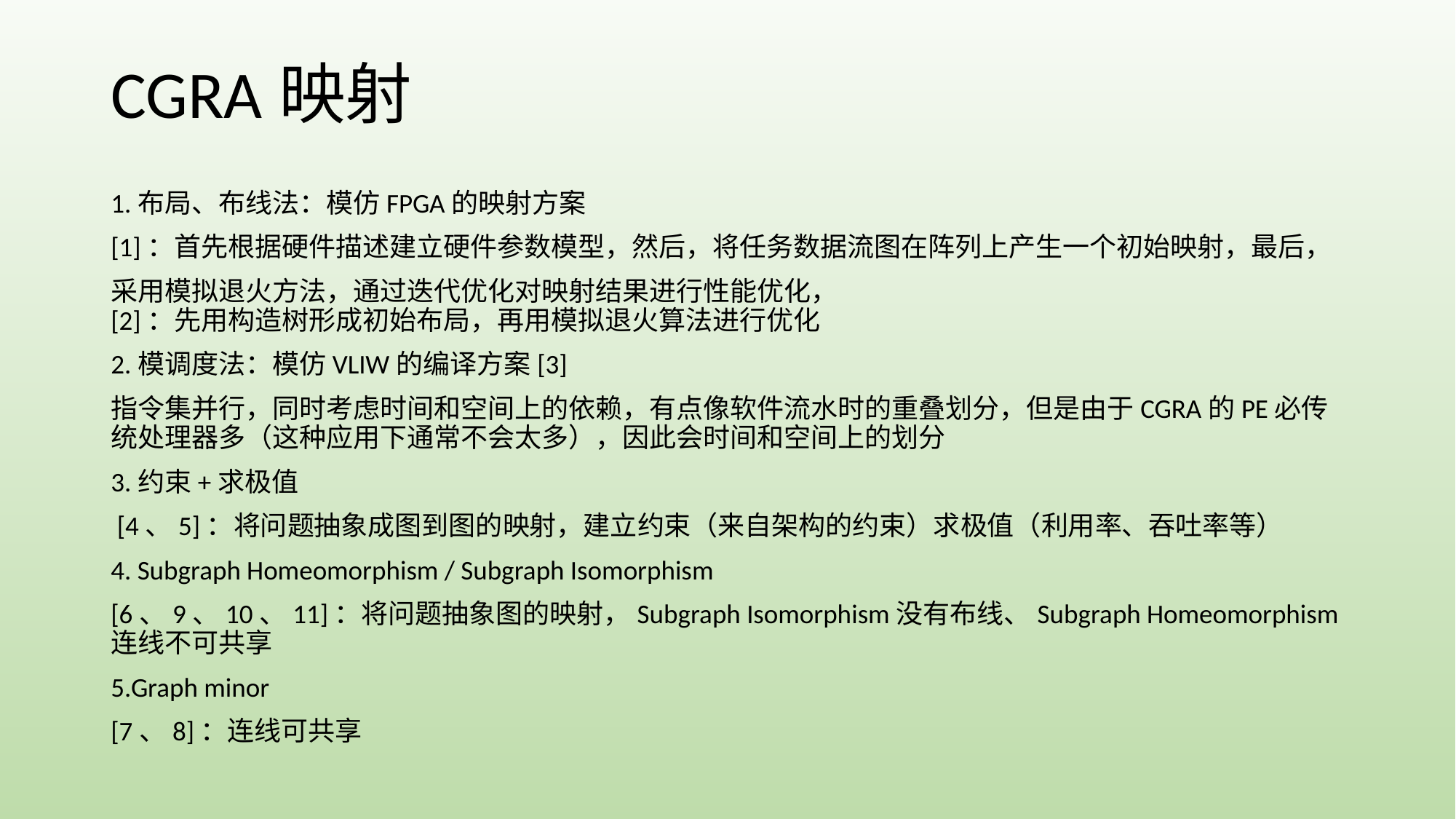

# CGRA映射
1.布局、布线法：模仿FPGA的映射方案
[1]：首先根据硬件描述建立硬件参数模型，然后，将任务数据流图在阵列上产生一个初始映射，最后，
采用模拟退火方法，通过迭代优化对映射结果进行性能优化，
[2]：先用构造树形成初始布局，再用模拟退火算法进行优化
2.模调度法：模仿VLIW的编译方案[3]
指令集并行，同时考虑时间和空间上的依赖，有点像软件流水时的重叠划分，但是由于CGRA的PE必传统处理器多（这种应用下通常不会太多），因此会时间和空间上的划分
3.约束+求极值
 [4、5]：将问题抽象成图到图的映射，建立约束（来自架构的约束）求极值（利用率、吞吐率等）
4. Subgraph Homeomorphism / Subgraph Isomorphism
[6、9、10、11]：将问题抽象图的映射，Subgraph Isomorphism没有布线、Subgraph Homeomorphism 连线不可共享
5.Graph minor
[7、8]：连线可共享